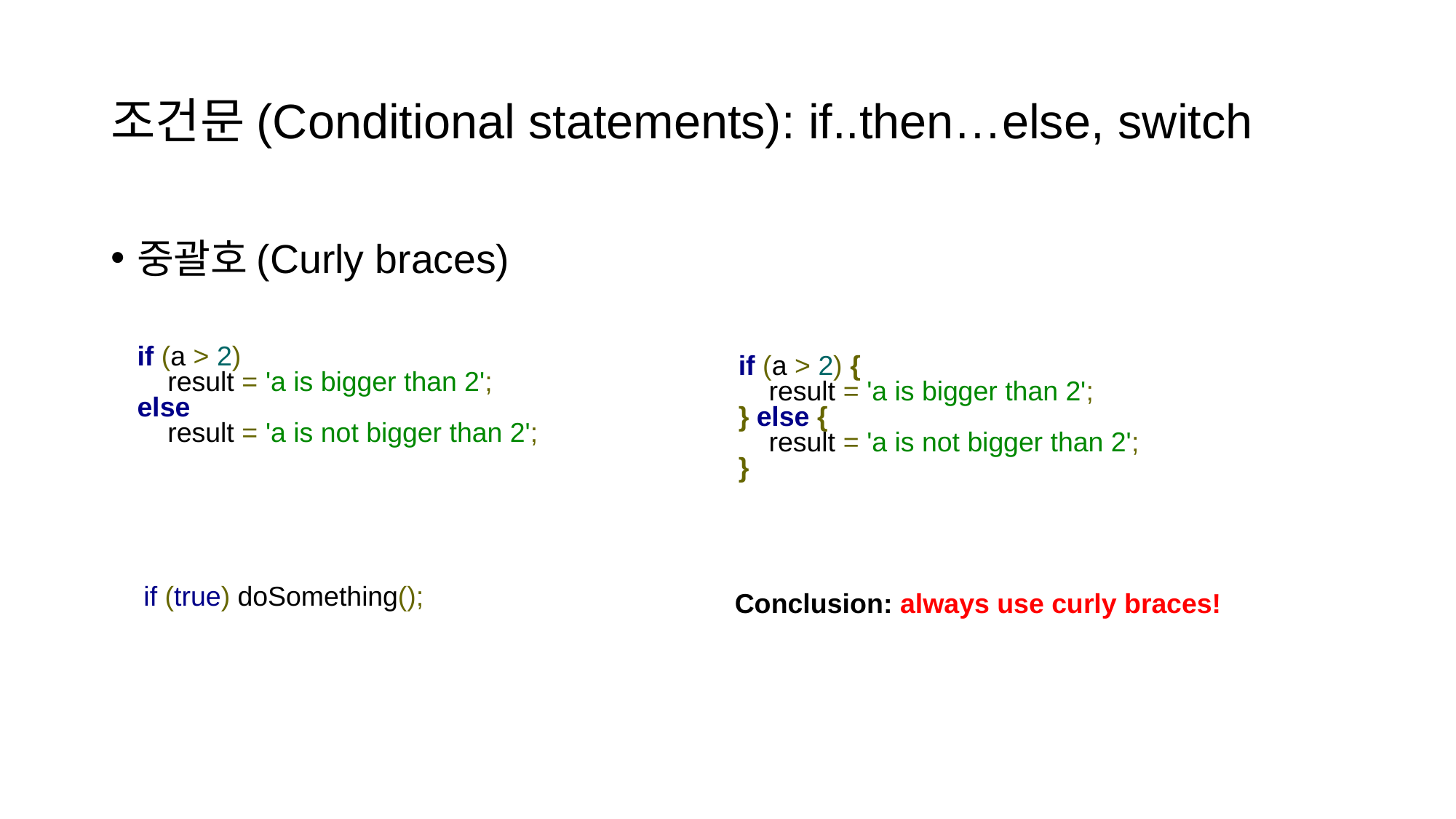

# 조건문(Conditional statements): if..then…else, switch
중괄호(Curly braces)
if (a > 2)
    result = 'a is bigger than 2';
else
    result = 'a is not bigger than 2';
if (a > 2) {
    result = 'a is bigger than 2';
} else {
    result = 'a is not bigger than 2';
}
if (true) doSomething();
Conclusion: always use curly braces!